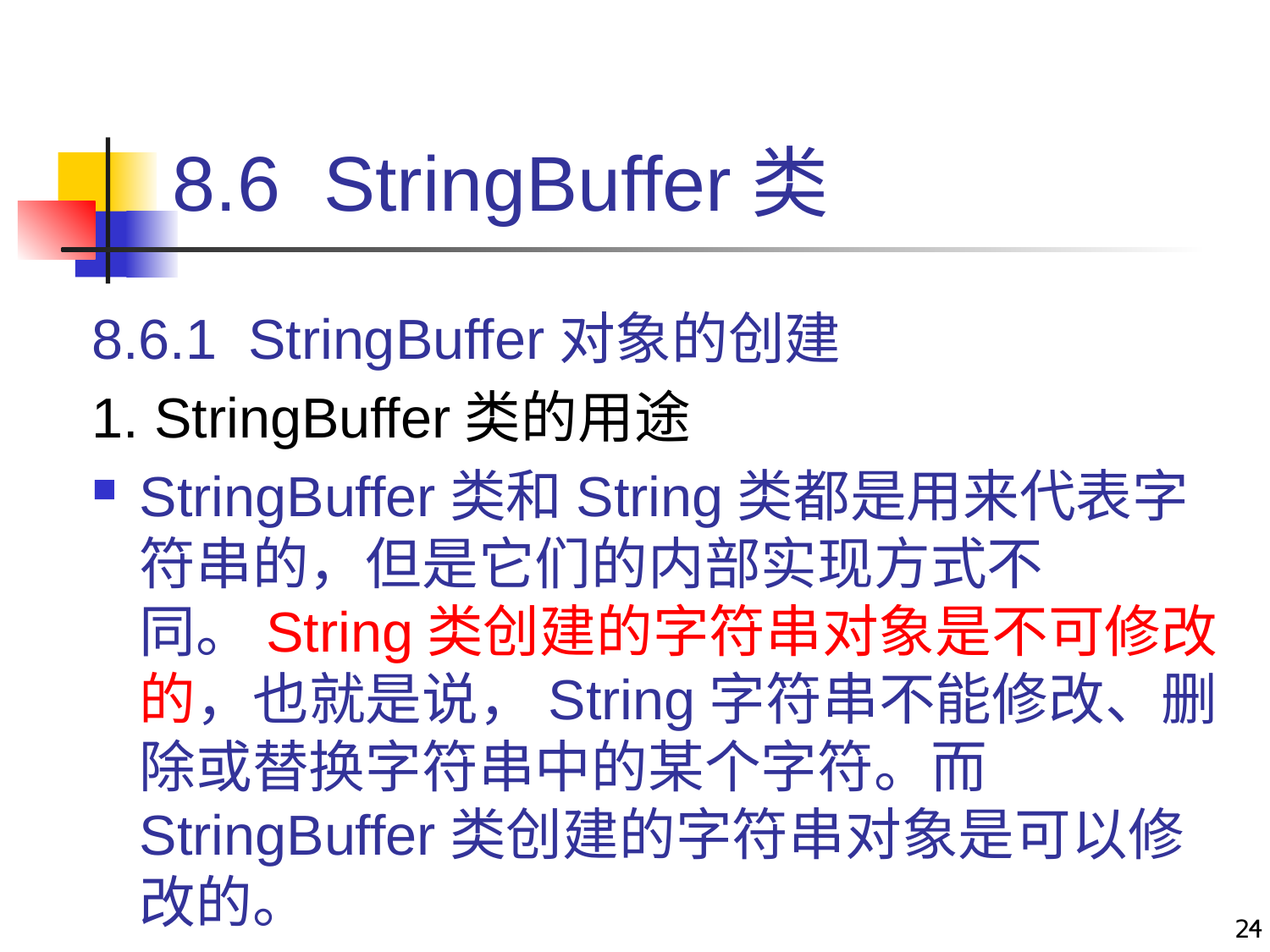

# 8.6  StringBuffer类
8.6.1  StringBuffer对象的创建
1. StringBuffer类的用途
StringBuffer类和String类都是用来代表字符串的，但是它们的内部实现方式不同。String类创建的字符串对象是不可修改的，也就是说，String字符串不能修改、删除或替换字符串中的某个字符。而StringBuffer类创建的字符串对象是可以修改的。
24